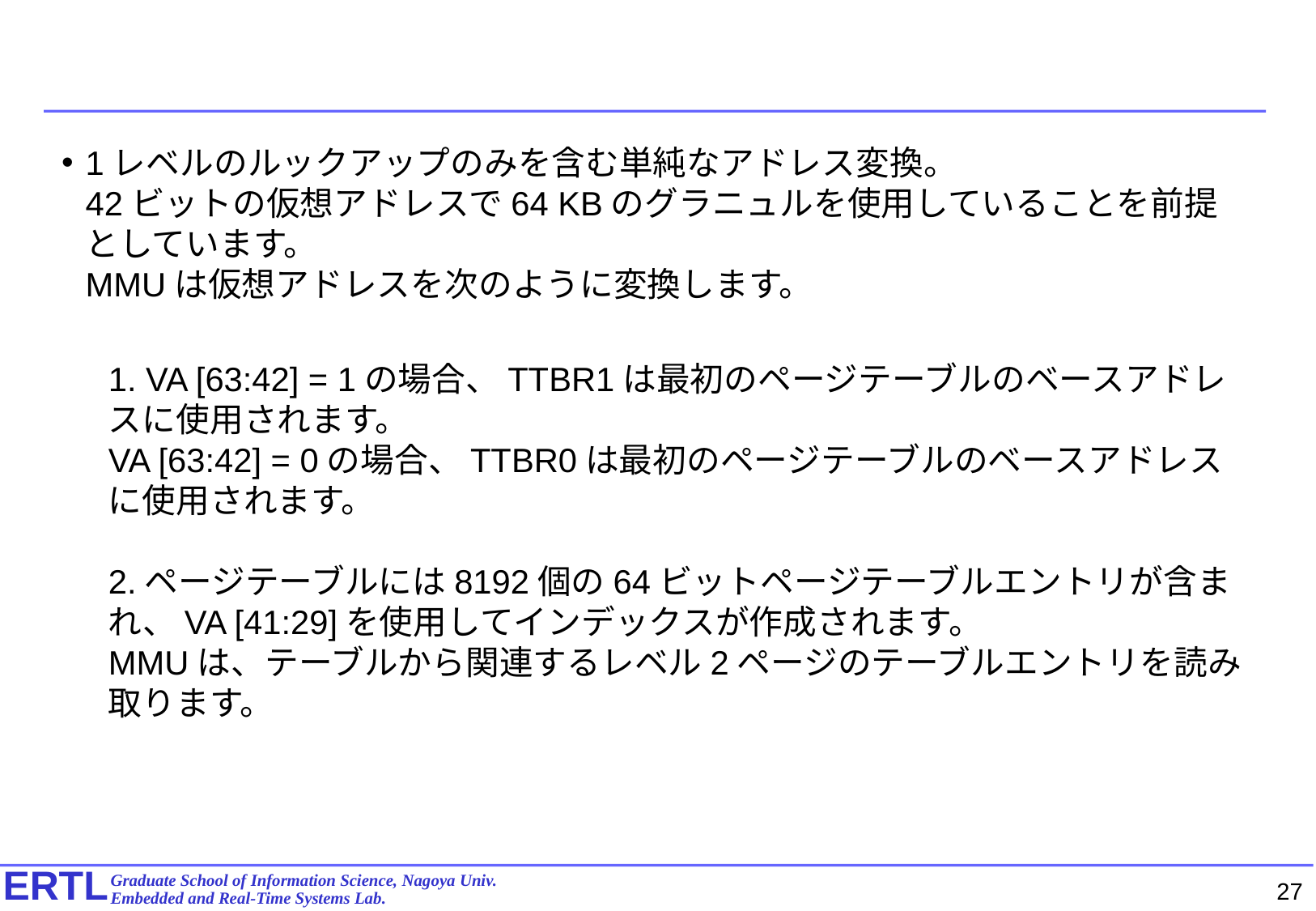

#
1レベルのルックアップのみを含む単純なアドレス変換。
42ビットの仮想アドレスで64 KBのグラニュルを使用していることを前提としています。
MMUは仮想アドレスを次のように変換します。

1. VA [63:42] = 1の場合、TTBR1は最初のページテーブルのベースアドレスに使用されます。
VA [63:42] = 0の場合、TTBR0は最初のページテーブルのベースアドレスに使用されます。
2.ページテーブルには8192個の64ビットページテーブルエントリが含まれ、VA [41:29]を使用してインデックスが作成されます。
MMUは、テーブルから関連するレベル2ページのテーブルエントリを読み取ります。
27